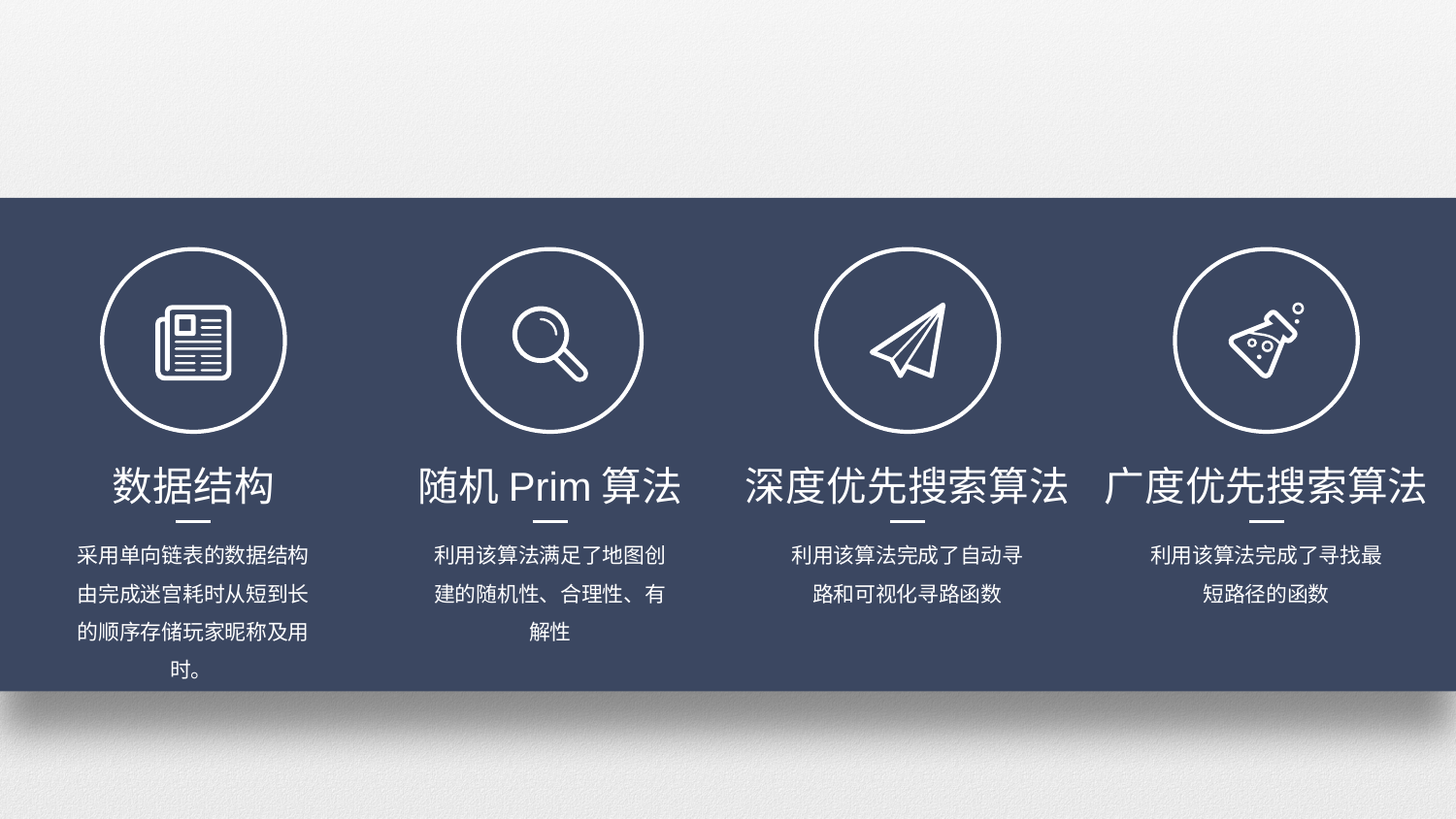

数据结构
随机Prim算法
深度优先搜索算法
广度优先搜索算法
采用单向链表的数据结构由完成迷宫耗时从短到长的顺序存储玩家昵称及用时。
利用该算法满足了地图创建的随机性、合理性、有解性
利用该算法完成了自动寻路和可视化寻路函数
利用该算法完成了寻找最短路径的函数